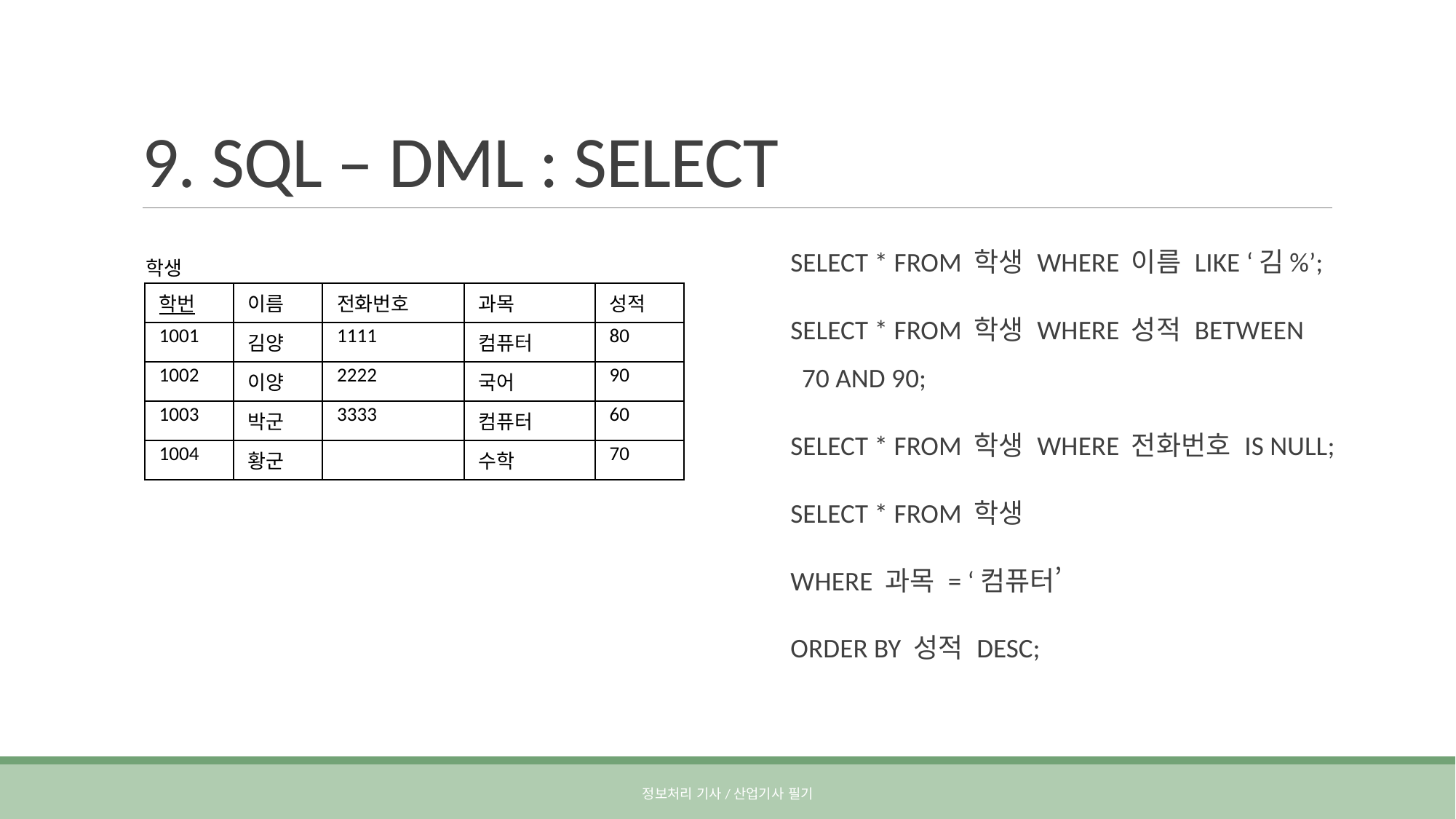

# 9. SQL – DML : SELECT
SELECT * FROM 학생 WHERE 이름 LIKE ‘김%’;
SELECT * FROM 학생 WHERE 성적 BETWEEN 70 AND 90;
SELECT * FROM 학생 WHERE 전화번호 IS NULL;
SELECT * FROM 학생
WHERE 과목 = ‘컴퓨터’
ORDER BY 성적 DESC;
학생
| 학번 | 이름 | 전화번호 | 과목 | 성적 |
| --- | --- | --- | --- | --- |
| 1001 | 김양 | 1111 | 컴퓨터 | 80 |
| 1002 | 이양 | 2222 | 국어 | 90 |
| 1003 | 박군 | 3333 | 컴퓨터 | 60 |
| 1004 | 황군 |  | 수학 | 70 |
정보처리 기사/산업기사 필기